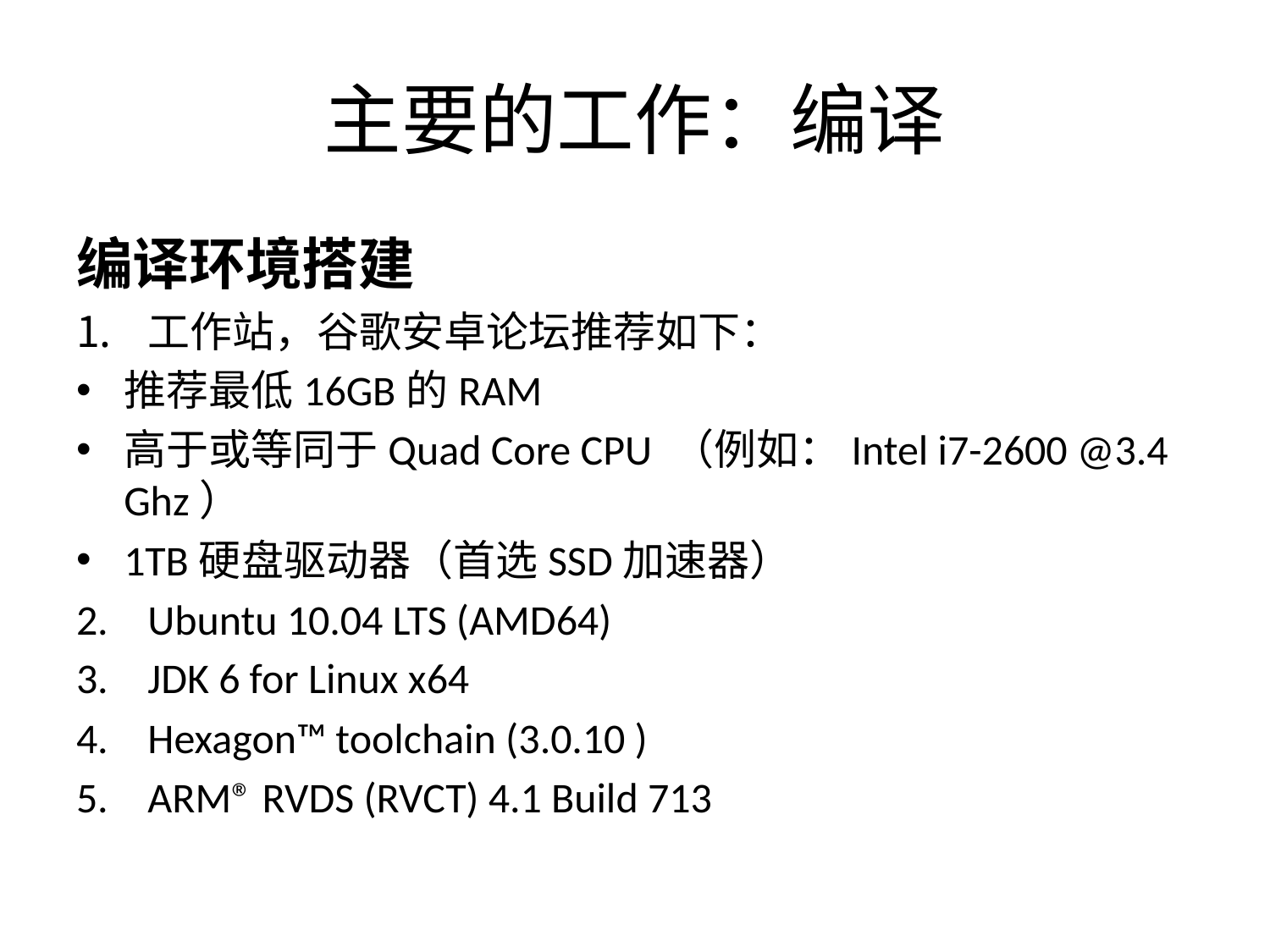

# 主要的工作：编译
编译环境搭建
工作站，谷歌安卓论坛推荐如下：
推荐最低16GB的RAM
高于或等同于Quad Core CPU （例如：Intel i7-2600 @3.4 Ghz）
1TB硬盘驱动器（首选SSD加速器）
Ubuntu 10.04 LTS (AMD64)
JDK 6 for Linux x64
Hexagon™ toolchain (3.0.10 )
ARM® RVDS (RVCT) 4.1 Build 713